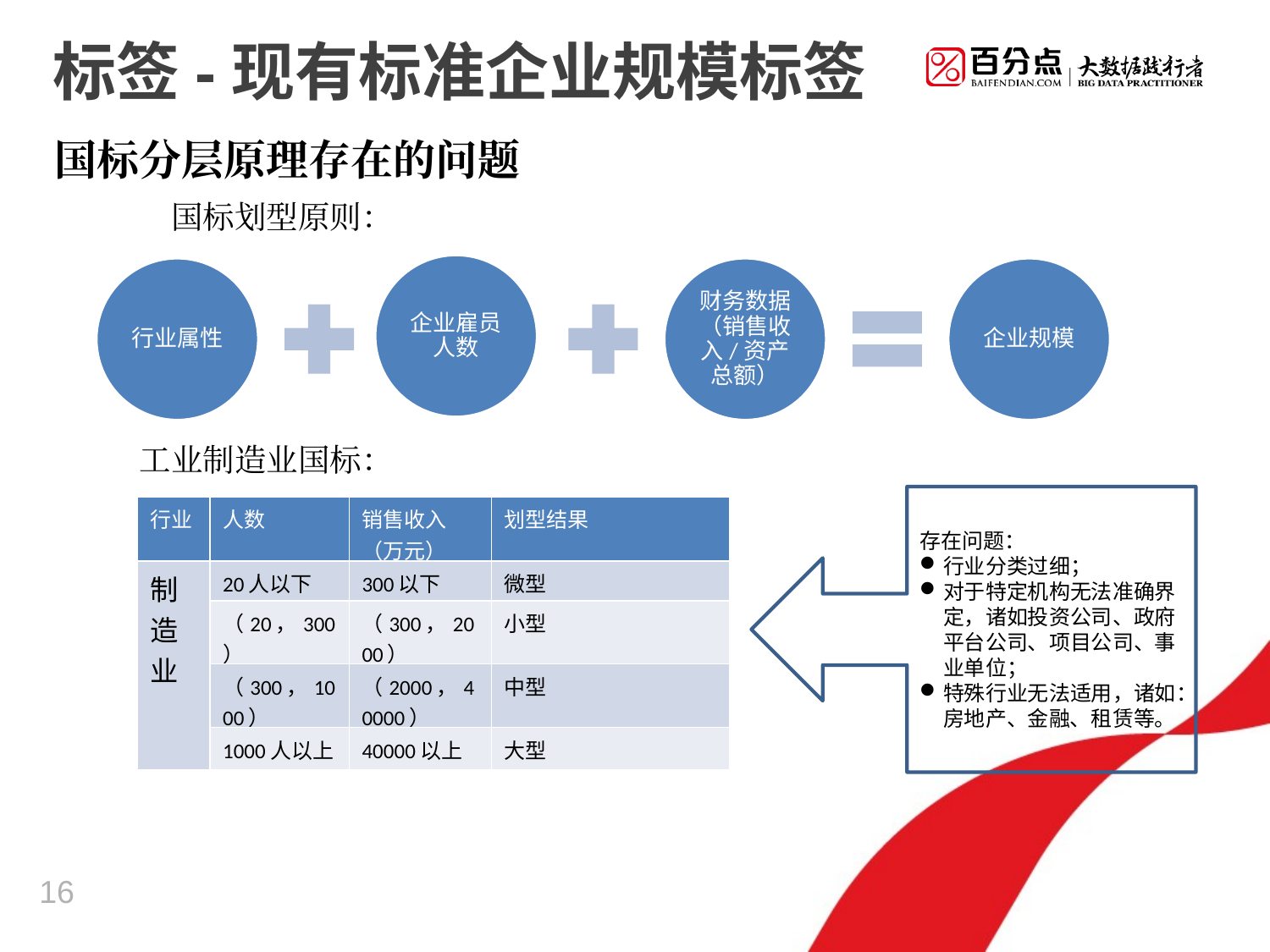

标签-现有标准企业规模标签
国标分层原理存在的问题
行业属性

企业雇员人数

财务数据（销售收入/资产总额）

企业规模
国标划型原则：
工业制造业国标：
存在问题：
行业分类过细；
对于特定机构无法准确界定，诸如投资公司、政府平台公司、项目公司、事业单位；
特殊行业无法适用，诸如：房地产、金融、租赁等。
| 行业 | 人数 | 销售收入（万元） | 划型结果 |
| --- | --- | --- | --- |
| 制造业 | 20人以下 | 300以下 | 微型 |
|  | （20，300） | （300，2000） | 小型 |
|  | （300，1000） | （2000，40000） | 中型 |
|  | 1000人以上 | 40000以上 | 大型 |
16